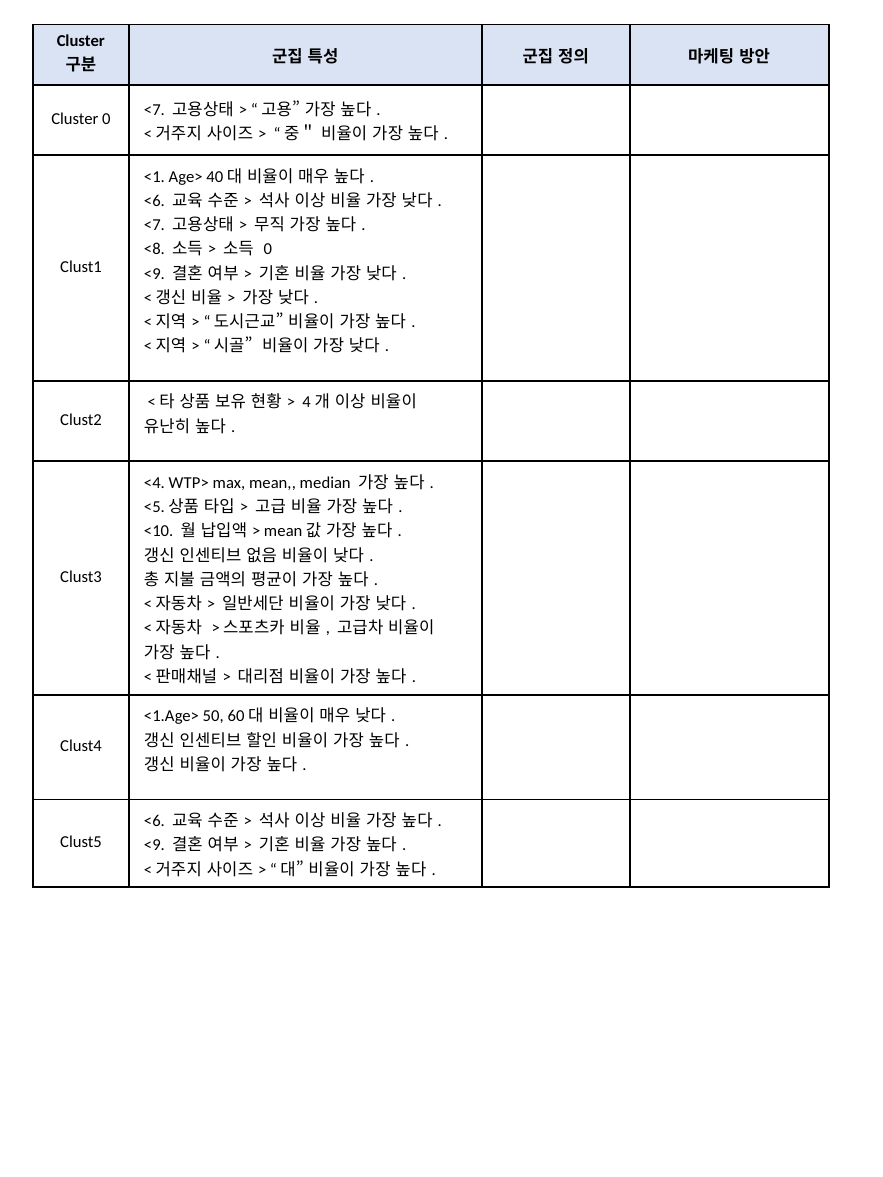

| Cluster 구분 | 군집 특성 | 군집 정의 | 마케팅 방안 |
| --- | --- | --- | --- |
| Cluster 0 | <7. 고용상태> “고용” 가장 높다. <거주지 사이즈> “중＂ 비율이 가장 높다. |  |  |
| Clust1 | <1. Age> 40대 비율이 매우 높다. <6. 교육 수준> 석사 이상 비율 가장 낮다. <7. 고용상태> 무직 가장 높다. <8. 소득> 소득 0 <9. 결혼 여부> 기혼 비율 가장 낮다. <갱신 비율> 가장 낮다. <지역> “도시근교” 비율이 가장 높다. <지역> “시골” 비율이 가장 낮다. |  |  |
| Clust2 | <타 상품 보유 현황> 4개 이상 비율이 유난히 높다. |  |  |
| Clust3 | <4. WTP> max, mean,, median 가장 높다. <5.상품 타입> 고급 비율 가장 높다. <10. 월 납입액> mean값 가장 높다. 갱신 인센티브 없음 비율이 낮다. 총 지불 금액의 평균이 가장 높다. <자동차> 일반세단 비율이 가장 낮다. <자동차 >스포츠카 비율, 고급차 비율이 가장 높다. <판매채널> 대리점 비율이 가장 높다. |  |  |
| Clust4 | <1.Age> 50, 60대 비율이 매우 낮다. 갱신 인센티브 할인 비율이 가장 높다. 갱신 비율이 가장 높다. |  |  |
| Clust5 | <6. 교육 수준> 석사 이상 비율 가장 높다. <9. 결혼 여부> 기혼 비율 가장 높다. <거주지 사이즈> “대” 비율이 가장 높다. |  |  |